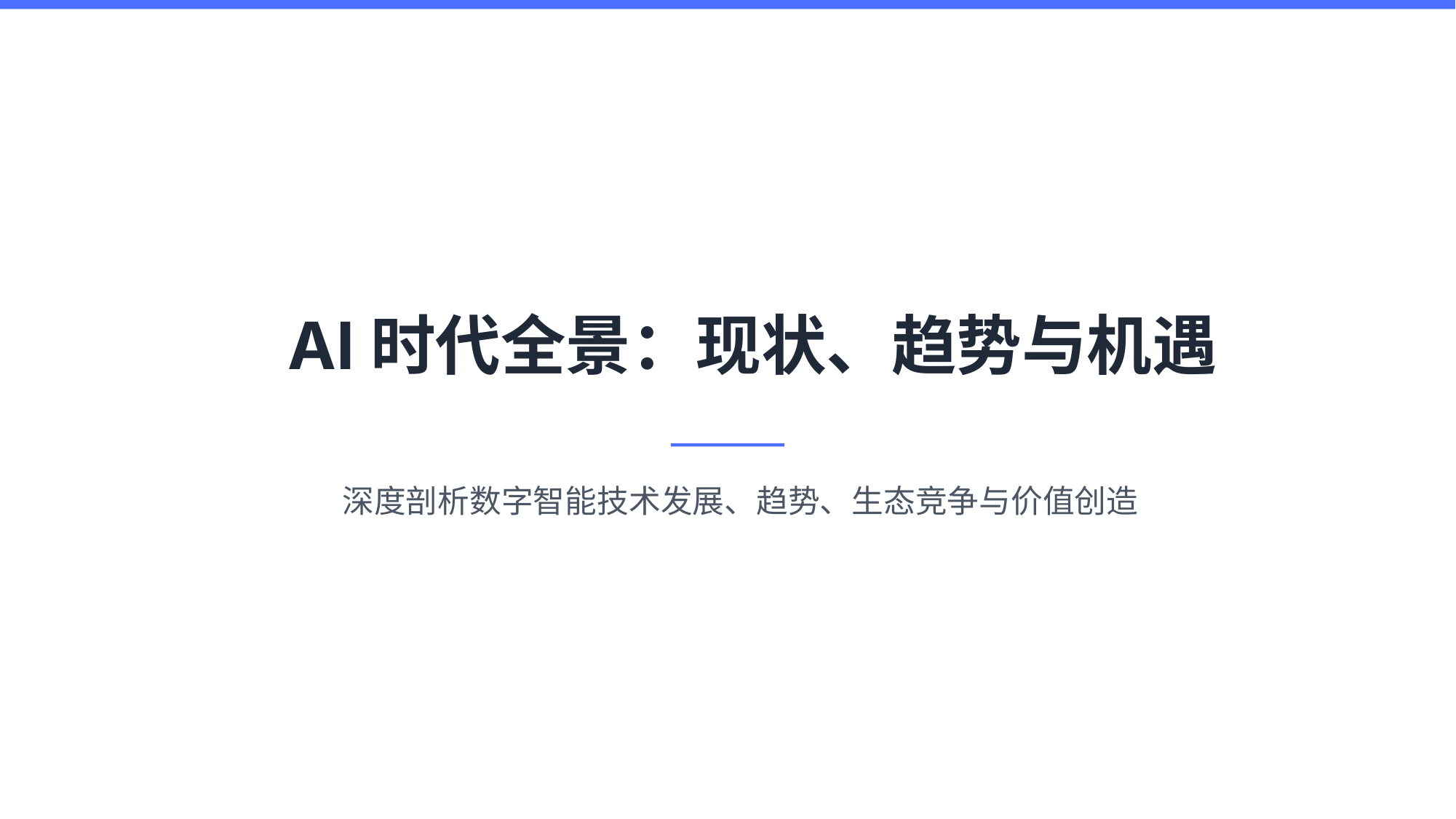

AI时代全景：现状、趋势与机遇

深度剖析数字智能技术发展、趋势、生态竞争与价值创造